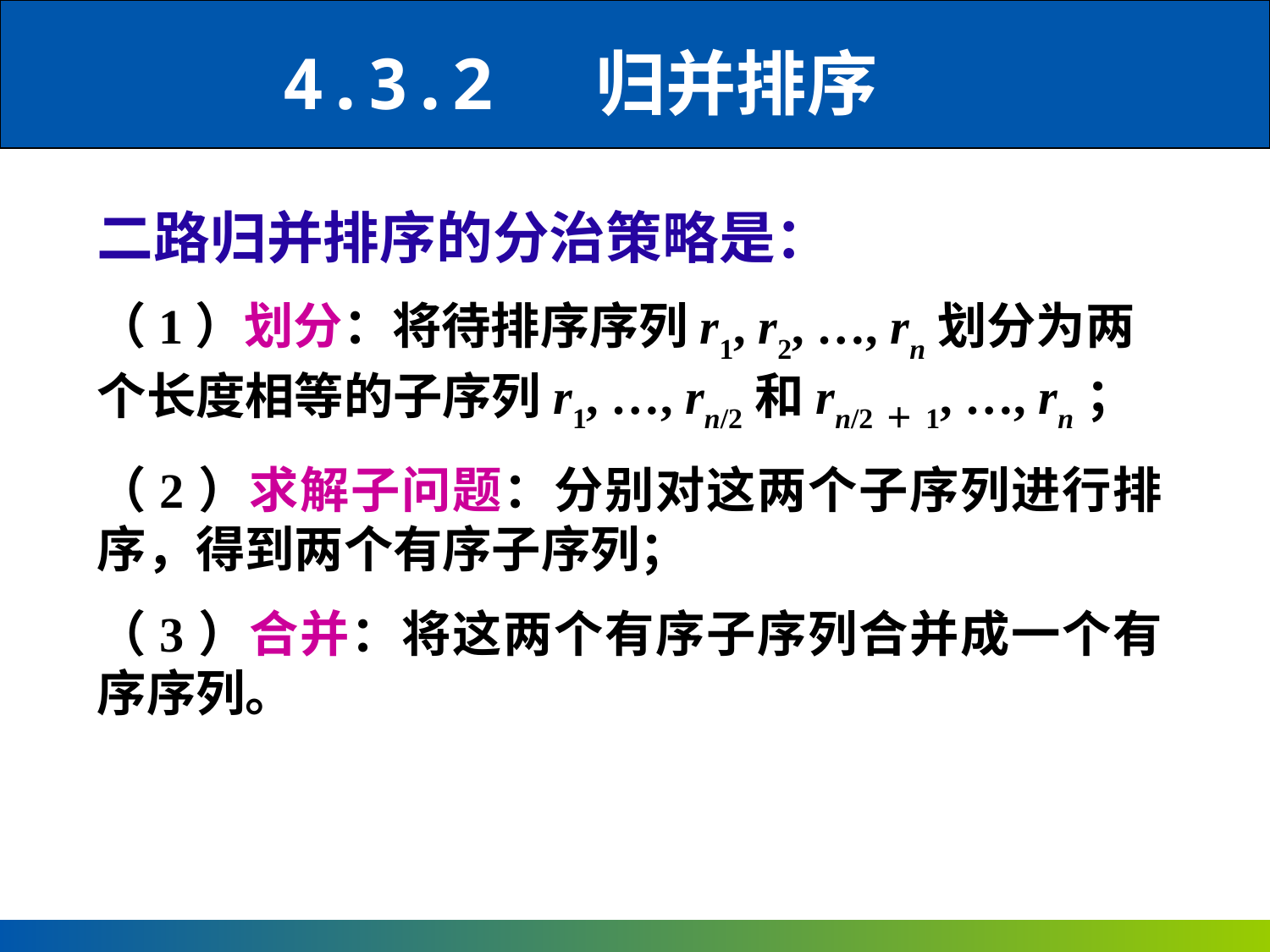

4.3.2  归并排序
二路归并排序的分治策略是：
（1）划分：将待排序序列r1, r2, …, rn划分为两个长度相等的子序列r1, …, rn/2和rn/2＋1, …, rn；
（2）求解子问题：分别对这两个子序列进行排序，得到两个有序子序列；
（3）合并：将这两个有序子序列合并成一个有序序列。